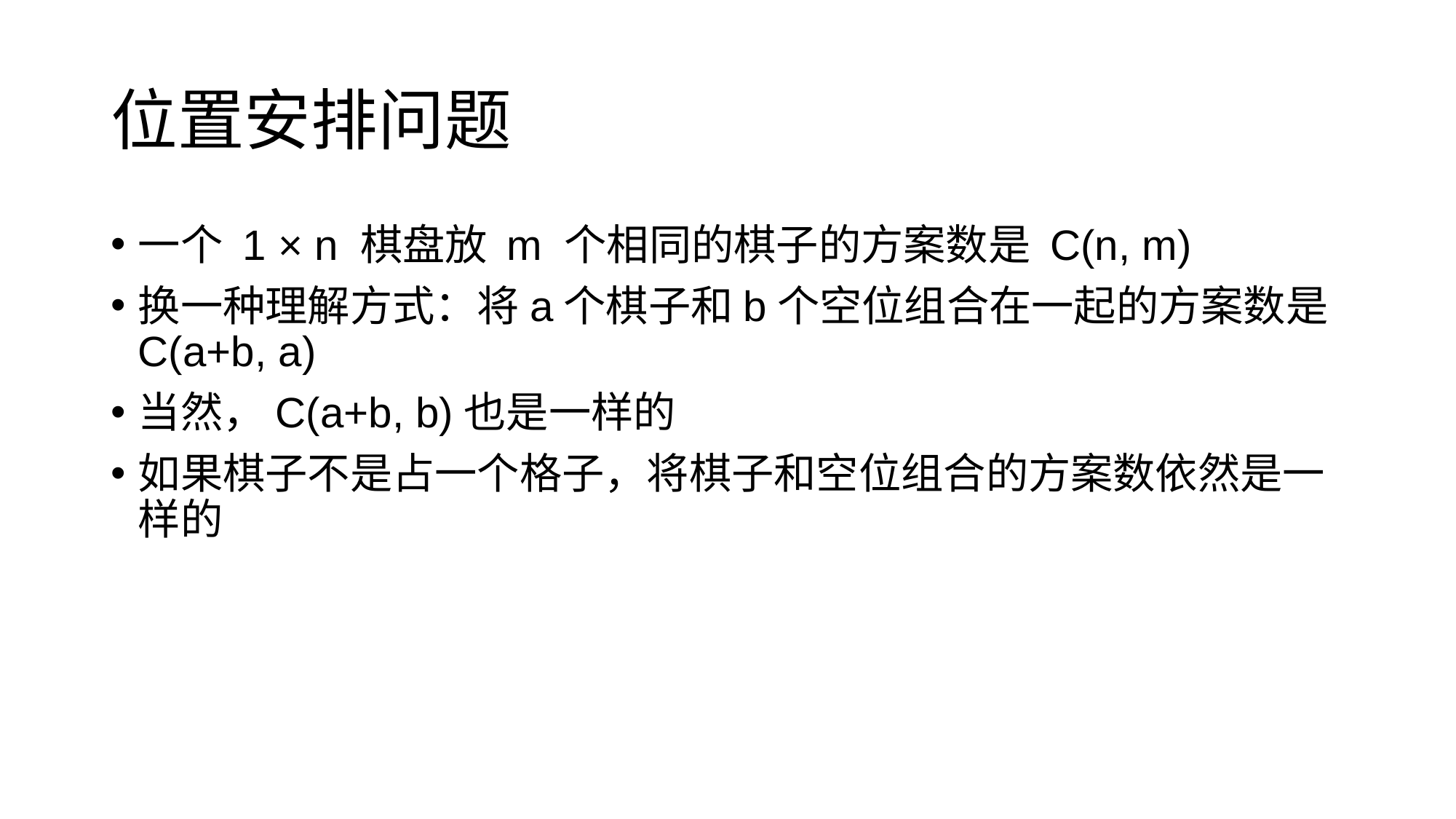

# 位置安排问题
一个 1 × n 棋盘放 m 个相同的棋子的方案数是 C(n, m)
换一种理解方式：将a个棋子和b个空位组合在一起的方案数是 C(a+b, a)
当然，C(a+b, b)也是一样的
如果棋子不是占一个格子，将棋子和空位组合的方案数依然是一样的